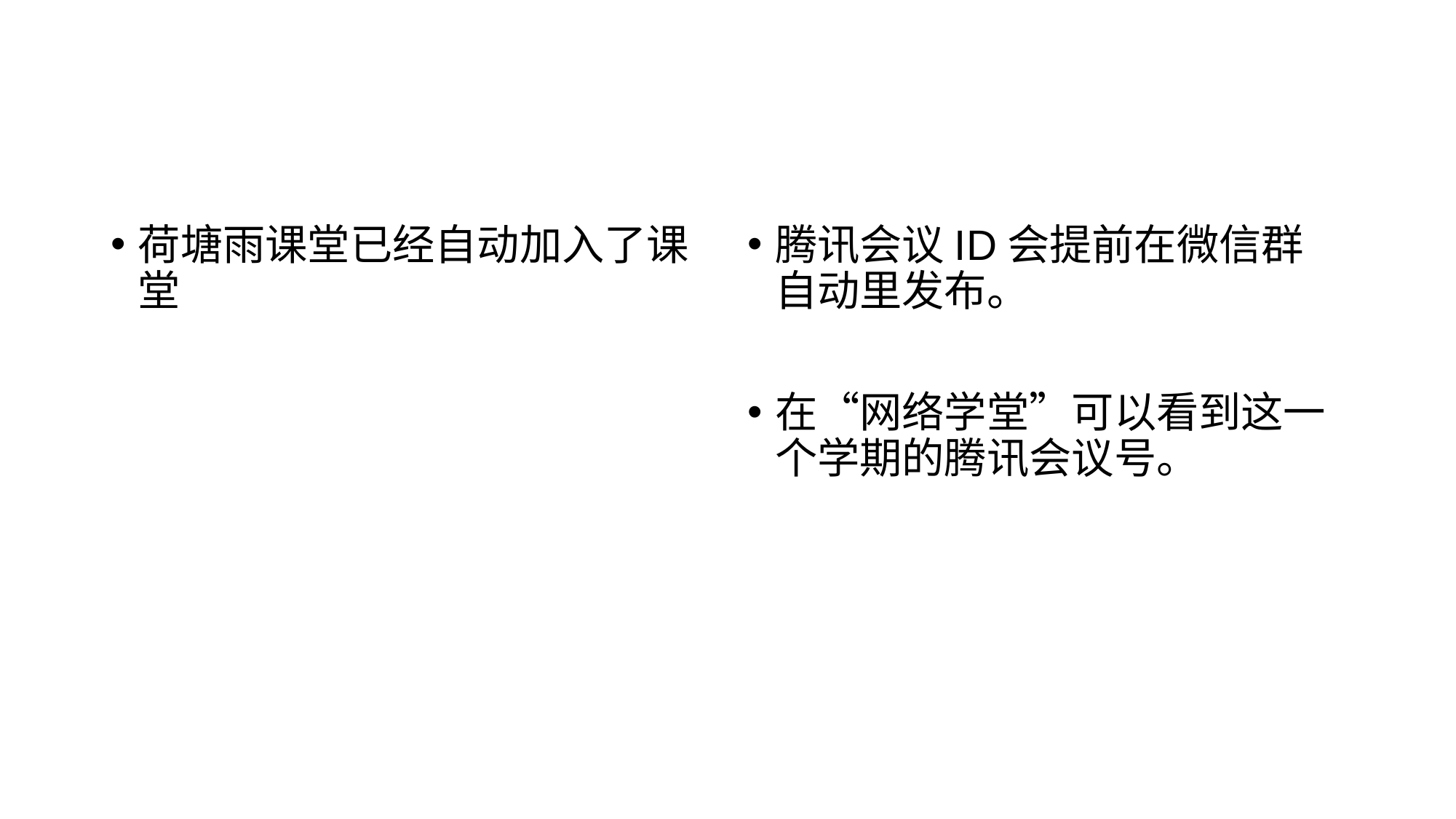

#
荷塘雨课堂已经自动加入了课堂

腾讯会议ID会提前在微信群自动里发布。

在“网络学堂”可以看到这一个学期的腾讯会议号。